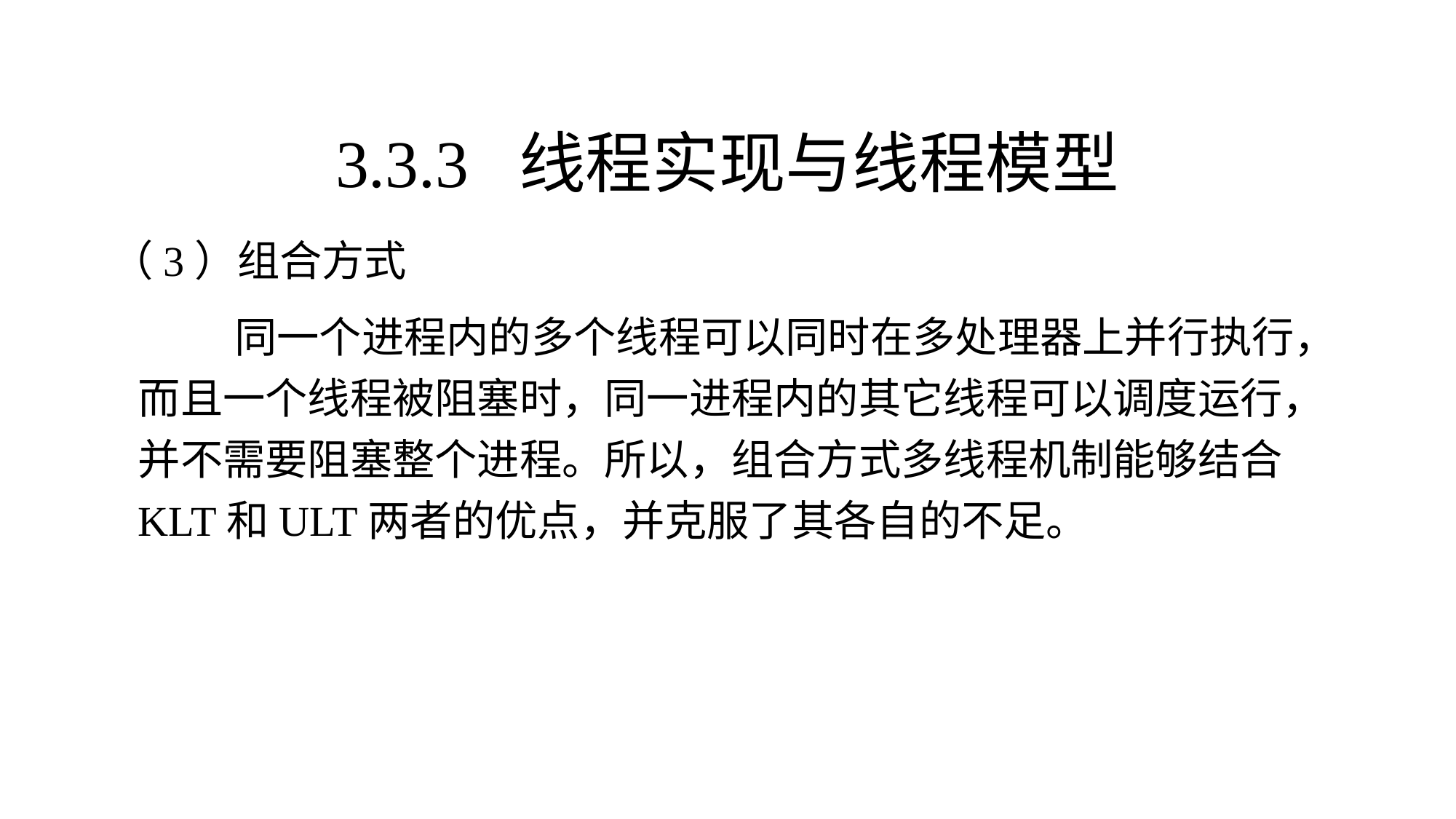

（3）组合方式
            同一个进程内的多个线程可以同时在多处理器上并行执行，而且一个线程被阻塞时，同一进程内的其它线程可以调度运行，并不需要阻塞整个进程。所以，组合方式多线程机制能够结合KLT和ULT两者的优点，并克服了其各自的不足。

3.3.3  线程实现与线程模型
17